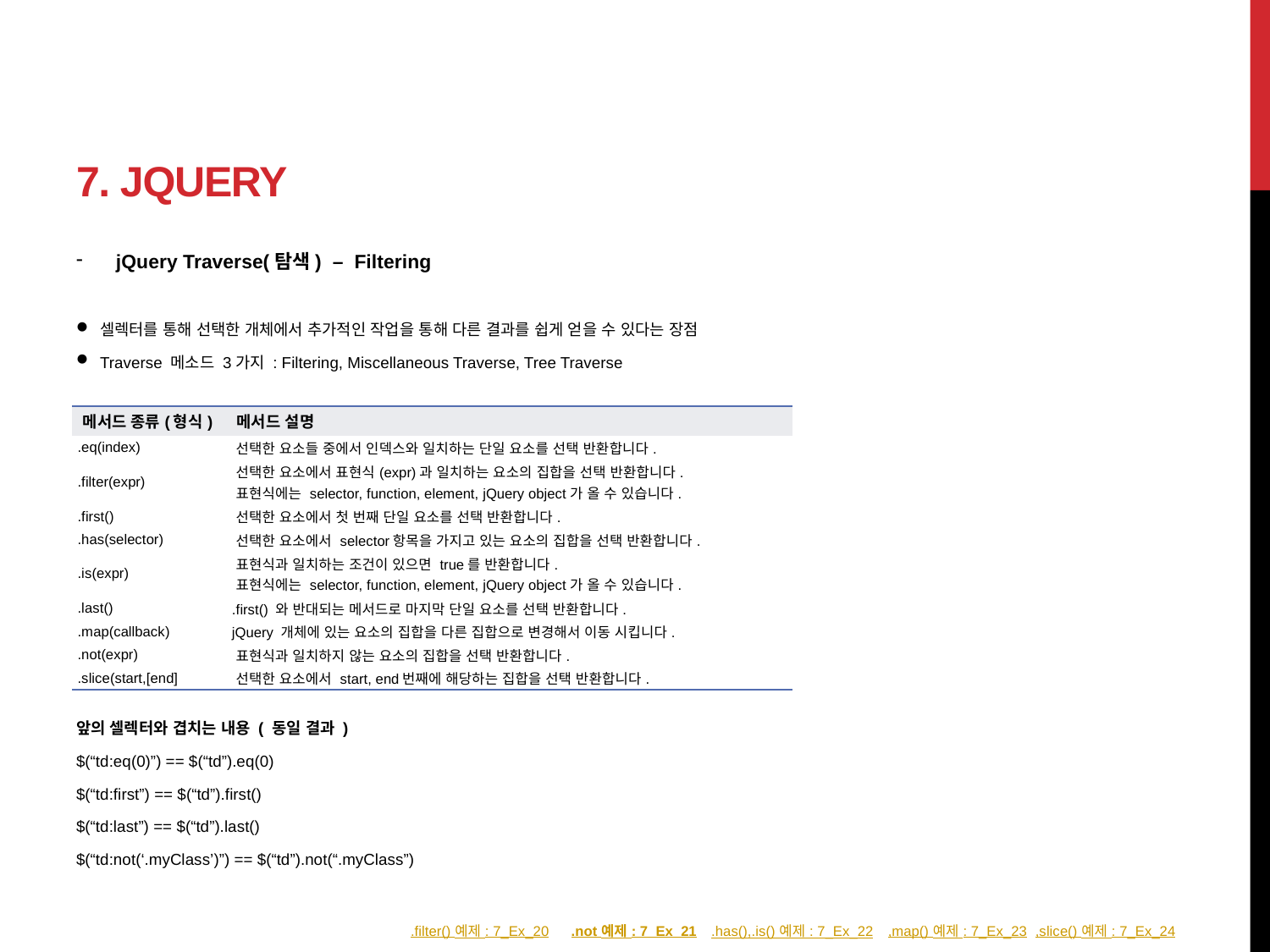

# 7. jquery
jQuery Traverse(탐색)  –  Filtering

셀렉터를 통해 선택한 개체에서 추가적인 작업을 통해 다른 결과를 쉽게 얻을 수 있다는 장점
Traverse 메소드 3가지 : Filtering, Miscellaneous Traverse, Tree Traverse

앞의 셀렉터와 겹치는 내용 ( 동일 결과 )
$(“td:eq(0)”) == $(“td”).eq(0)
$(“td:first”) == $(“td”).first()
$(“td:last”) == $(“td”).last()
$(“td:not(‘.myClass’)”) == $(“td”).not(“.myClass”)
| 메서드 종류(형식) | 메서드 설명 |
| --- | --- |
| .eq(index) | 선택한 요소들 중에서 인덱스와 일치하는 단일 요소를 선택 반환합니다. |
| .filter(expr) | 선택한 요소에서 표현식(expr)과 일치하는 요소의 집합을 선택 반환합니다.  표현식에는 selector, function, element, jQuery object가 올 수 있습니다. |
| .first() | 선택한 요소에서 첫 번째 단일 요소를 선택 반환합니다. |
| .has(selector) | 선택한 요소에서 selector항목을 가지고 있는 요소의 집합을 선택 반환합니다. |
| .is(expr) | 표현식과 일치하는 조건이 있으면 true를 반환합니다.  표현식에는 selector, function, element, jQuery object가 올 수 있습니다. |
| .last() | .first() 와 반대되는 메서드로 마지막 단일 요소를 선택 반환합니다. |
| .map(callback) | jQuery 개체에 있는 요소의 집합을 다른 집합으로 변경해서 이동 시킵니다. |
| .not(expr) | 표현식과 일치하지 않는 요소의 집합을 선택 반환합니다. |
| .slice(start,[end] | 선택한 요소에서 start, end번째에 해당하는 집합을 선택 반환합니다. |
.filter() 예제 : 7_Ex_20
.not 예제 : 7_Ex_21
,map() 예제 : 7_Ex_23
,slice() 예제 : 7_Ex_24
.has(),.is() 예제 : 7_Ex_22